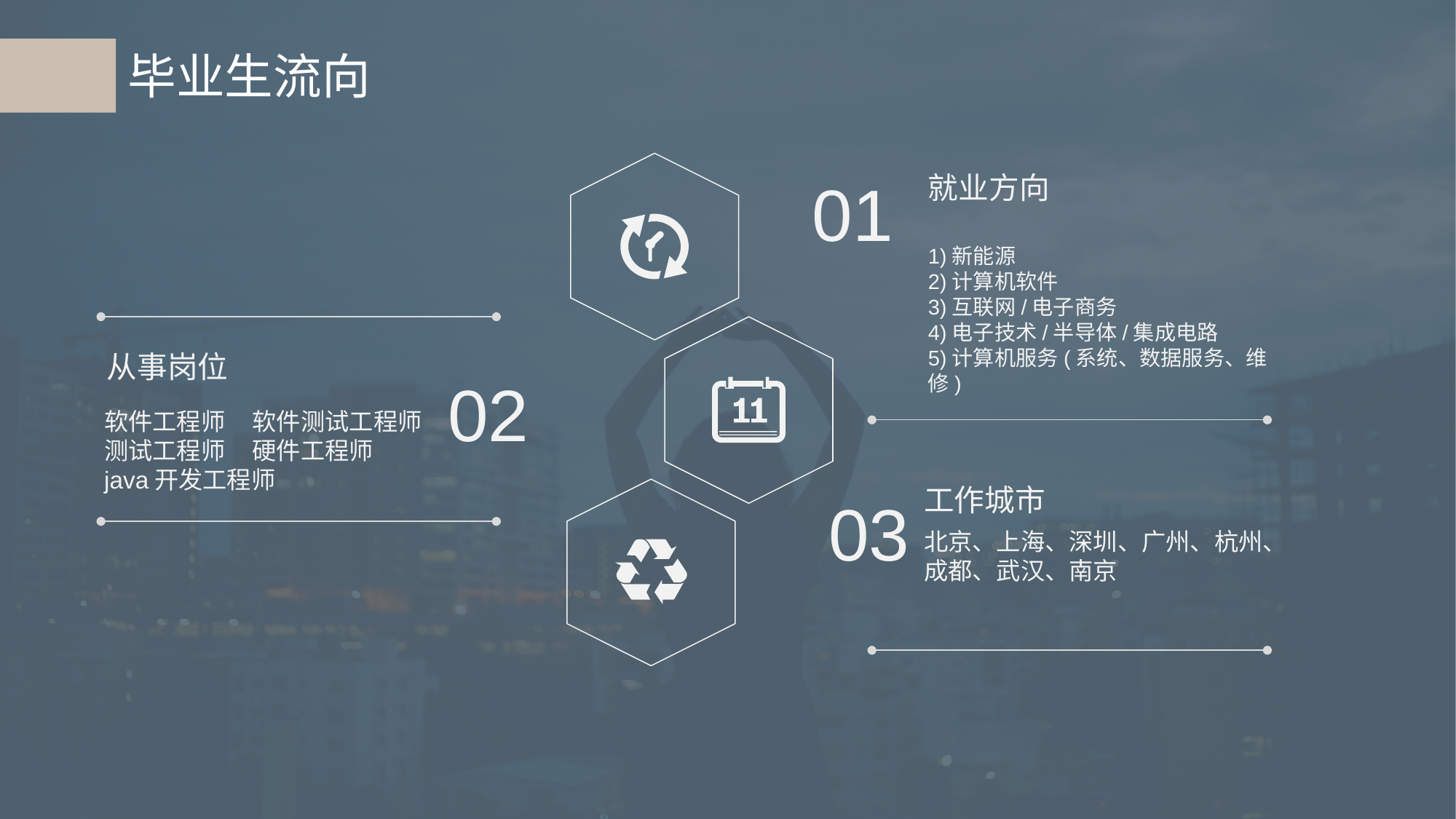

毕业生流向

01
就业方向

1)新能源
2)计算机软件
3)互联网/电子商务
4)电子技术/半导体/集成电路
5)计算机服务(系统、数据服务、维修)

从事岗位
软件工程师     软件测试工程师
测试工程师     硬件工程师
java开发工程师
02
工作城市
北京、上海、深圳、广州、杭州、成都、武汉、南京

03